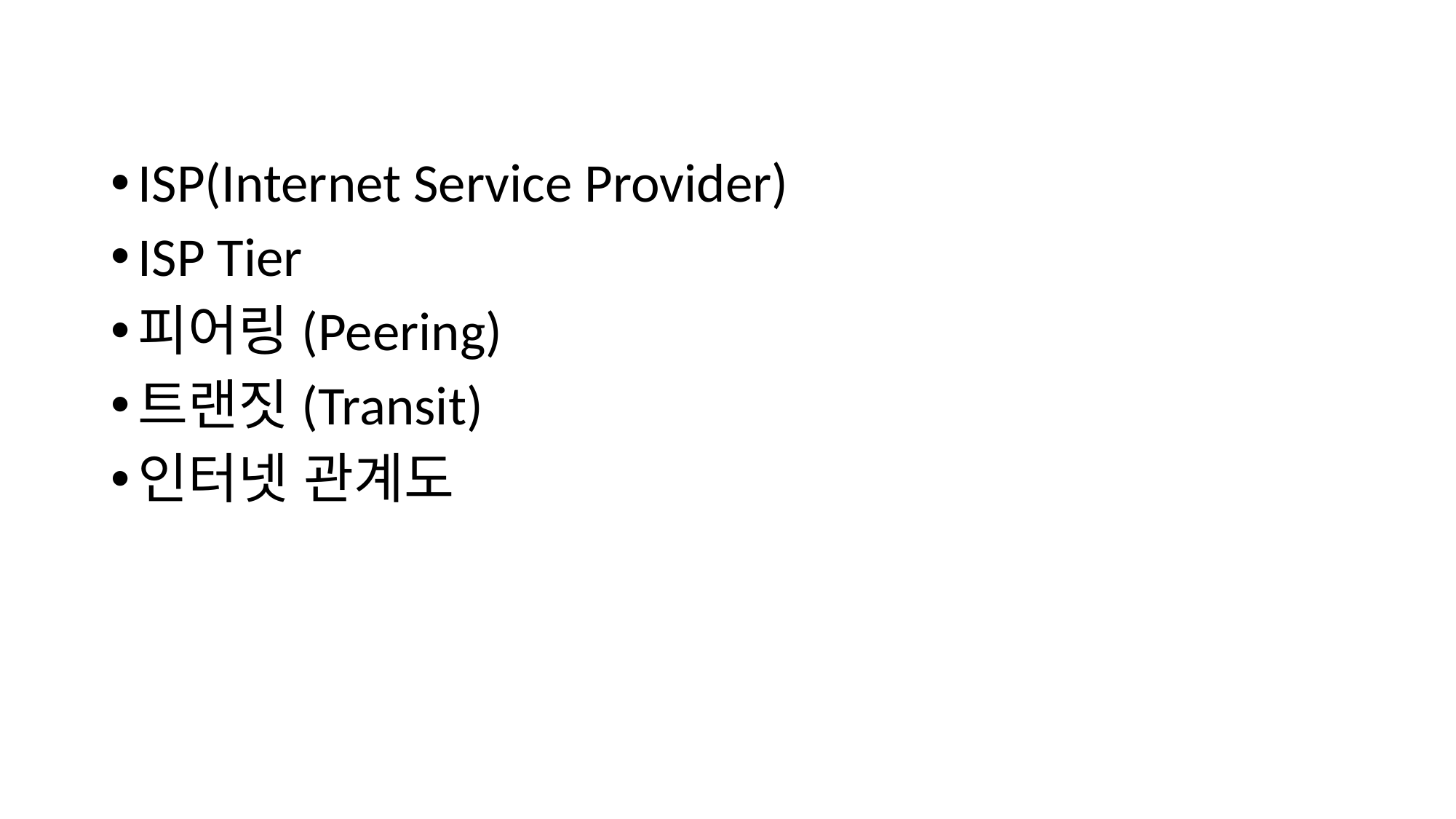

ISP(Internet Service Provider)
ISP Tier
피어링(Peering)
트랜짓(Transit)
인터넷 관계도